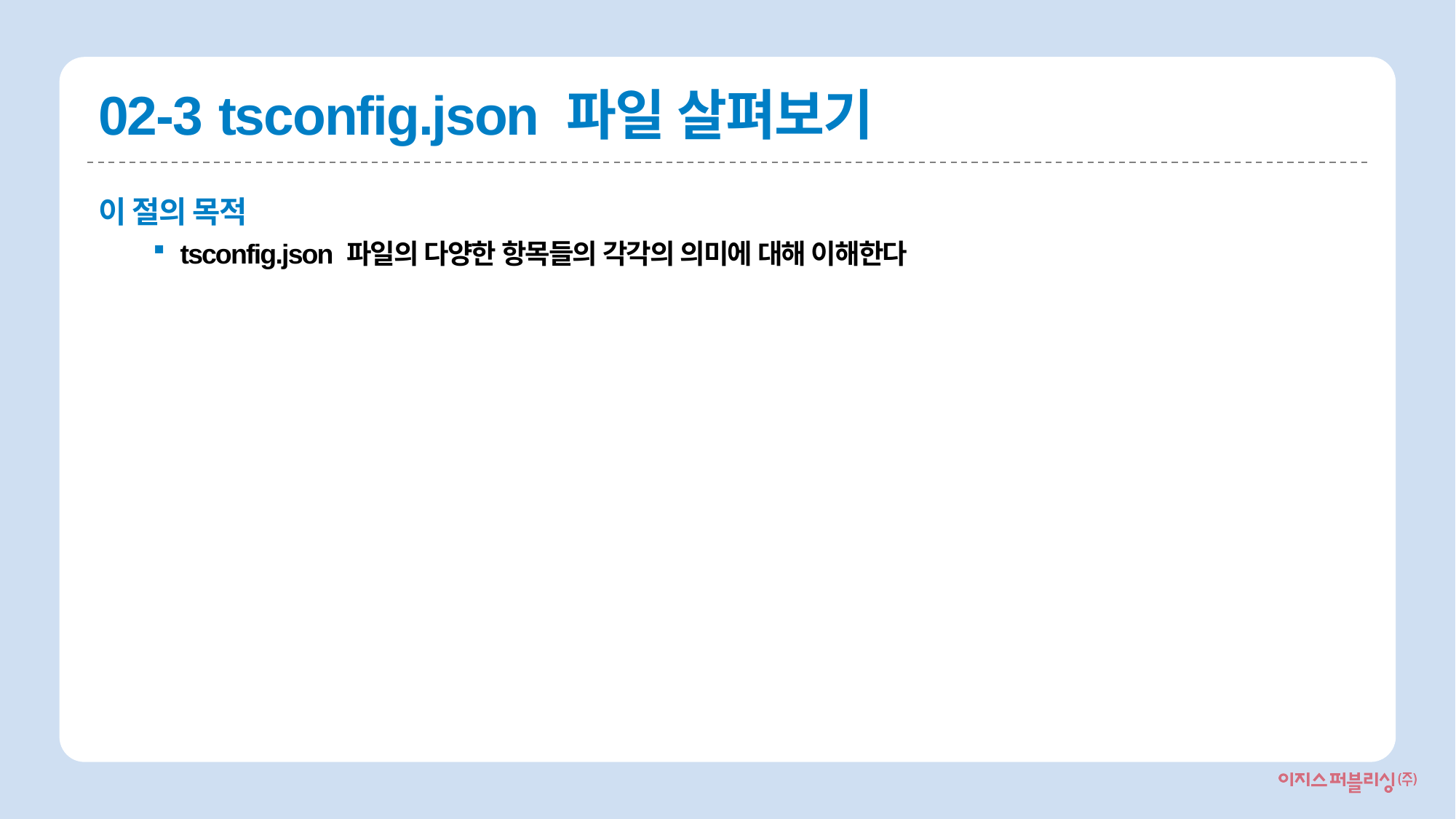

# 02-3 tsconfig.json 파일 살펴보기
이 절의 목적
tsconfig.json 파일의 다양한 항목들의 각각의 의미에 대해 이해한다